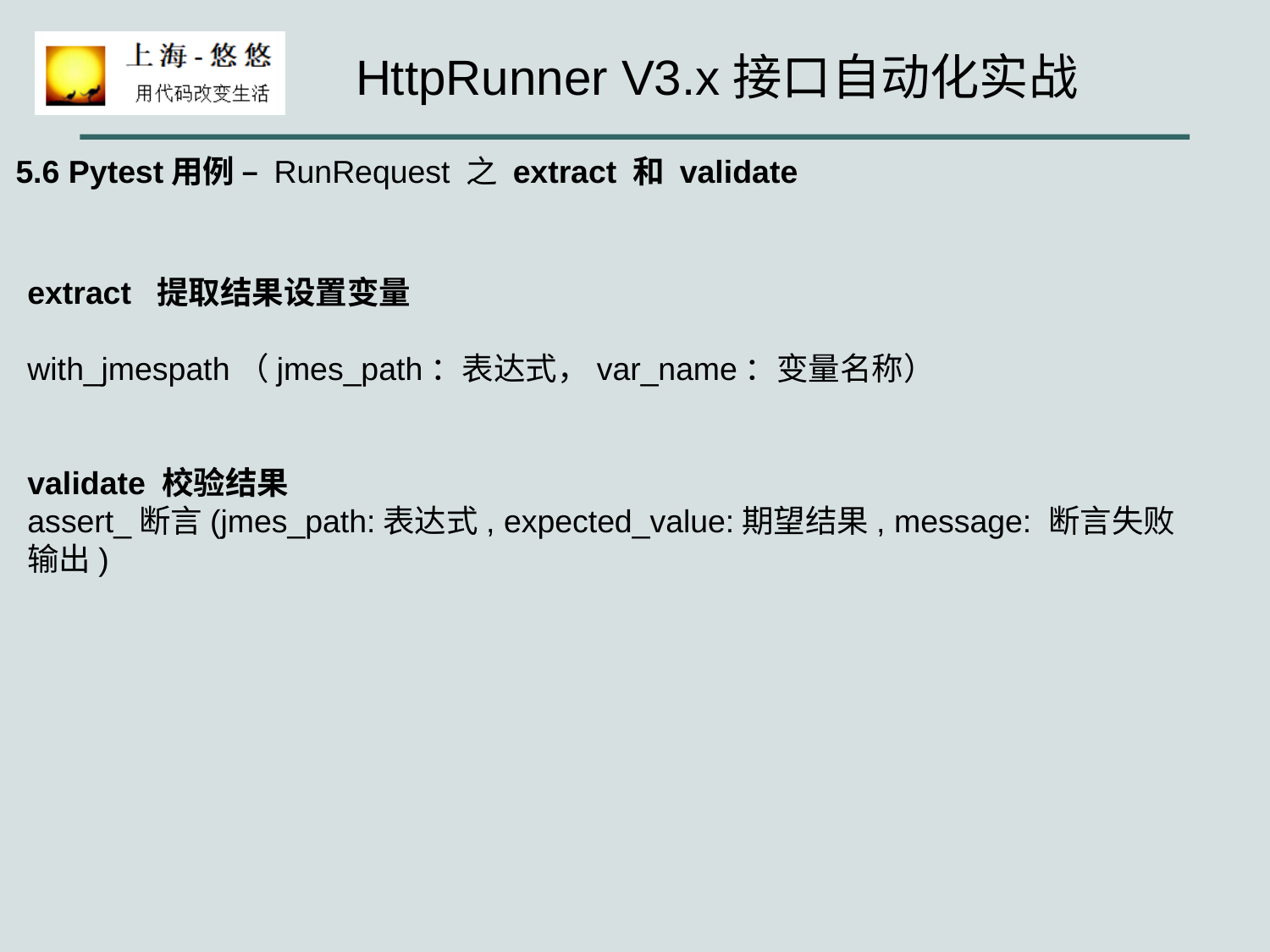

5.6 Pytest用例 – RunRequest 之 extract 和 validate
extract  提取结果设置变量

with_jmespath（jmes_path：表达式，var_name：变量名称）

validate 校验结果
assert_断言(jmes_path:表达式, expected_value:期望结果, message: 断言失败输出)